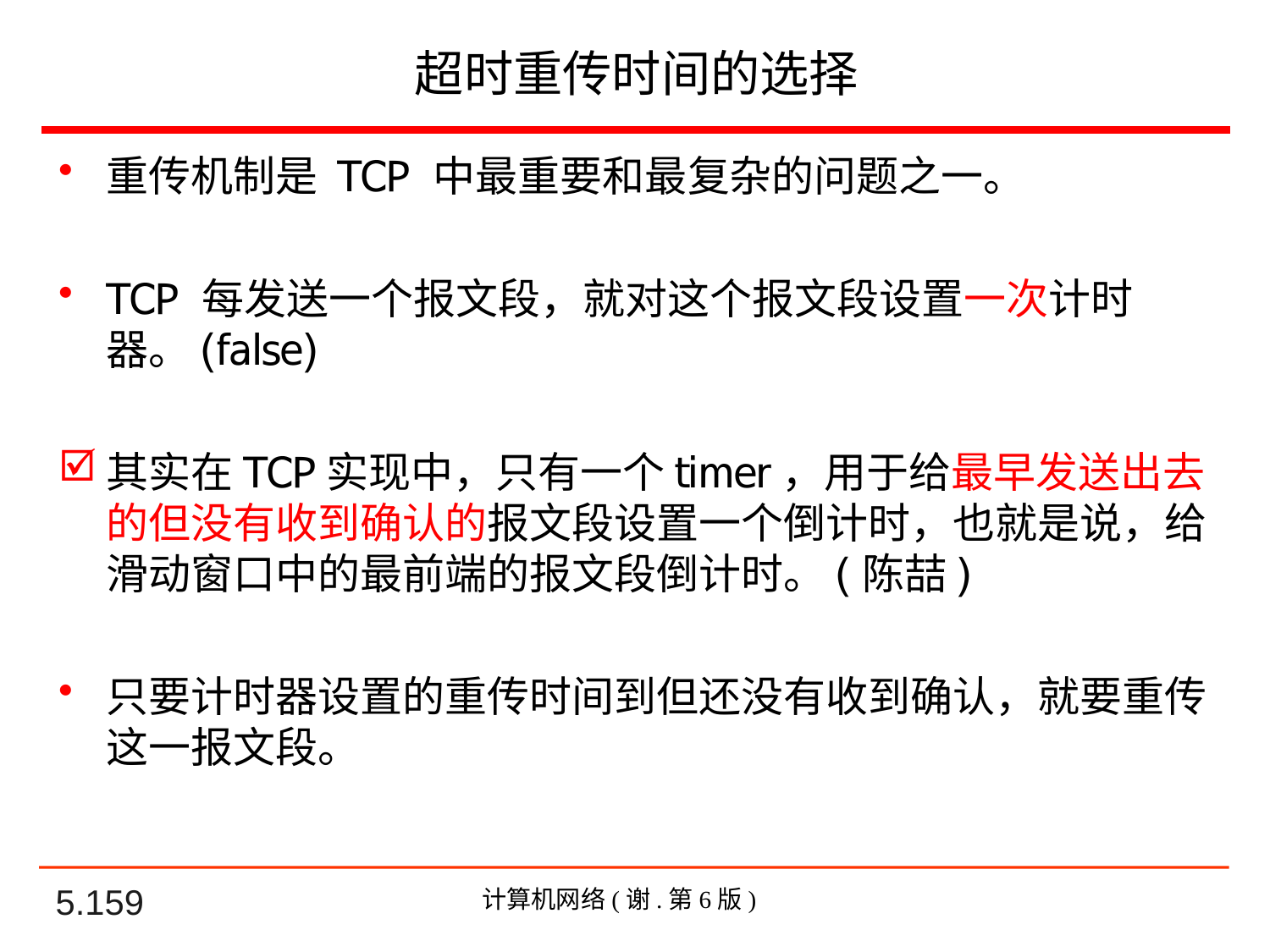

# 超时重传时间的选择
重传机制是 TCP 中最重要和最复杂的问题之一。

TCP 每发送一个报文段，就对这个报文段设置一次计时器。(false)

其实在TCP实现中，只有一个timer，用于给最早发送出去的但没有收到确认的报文段设置一个倒计时，也就是说，给滑动窗口中的最前端的报文段倒计时。(陈喆)

只要计时器设置的重传时间到但还没有收到确认，就要重传这一报文段。